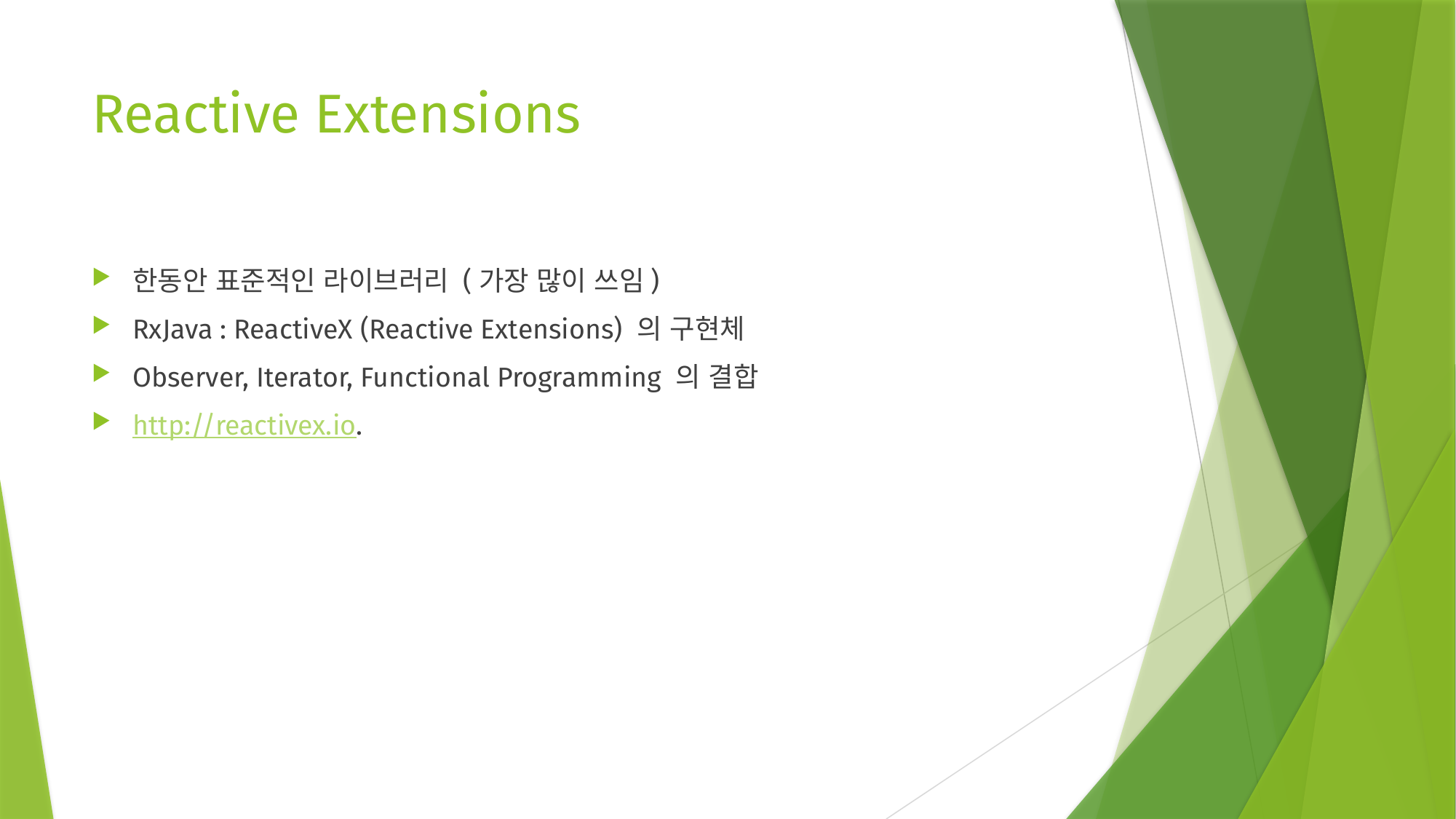

# Reactive Extensions
한동안 표준적인 라이브러리 (가장 많이 쓰임)
RxJava : ReactiveX (Reactive Extensions) 의 구현체
Observer, Iterator, Functional Programming 의 결합
http://reactivex.io.